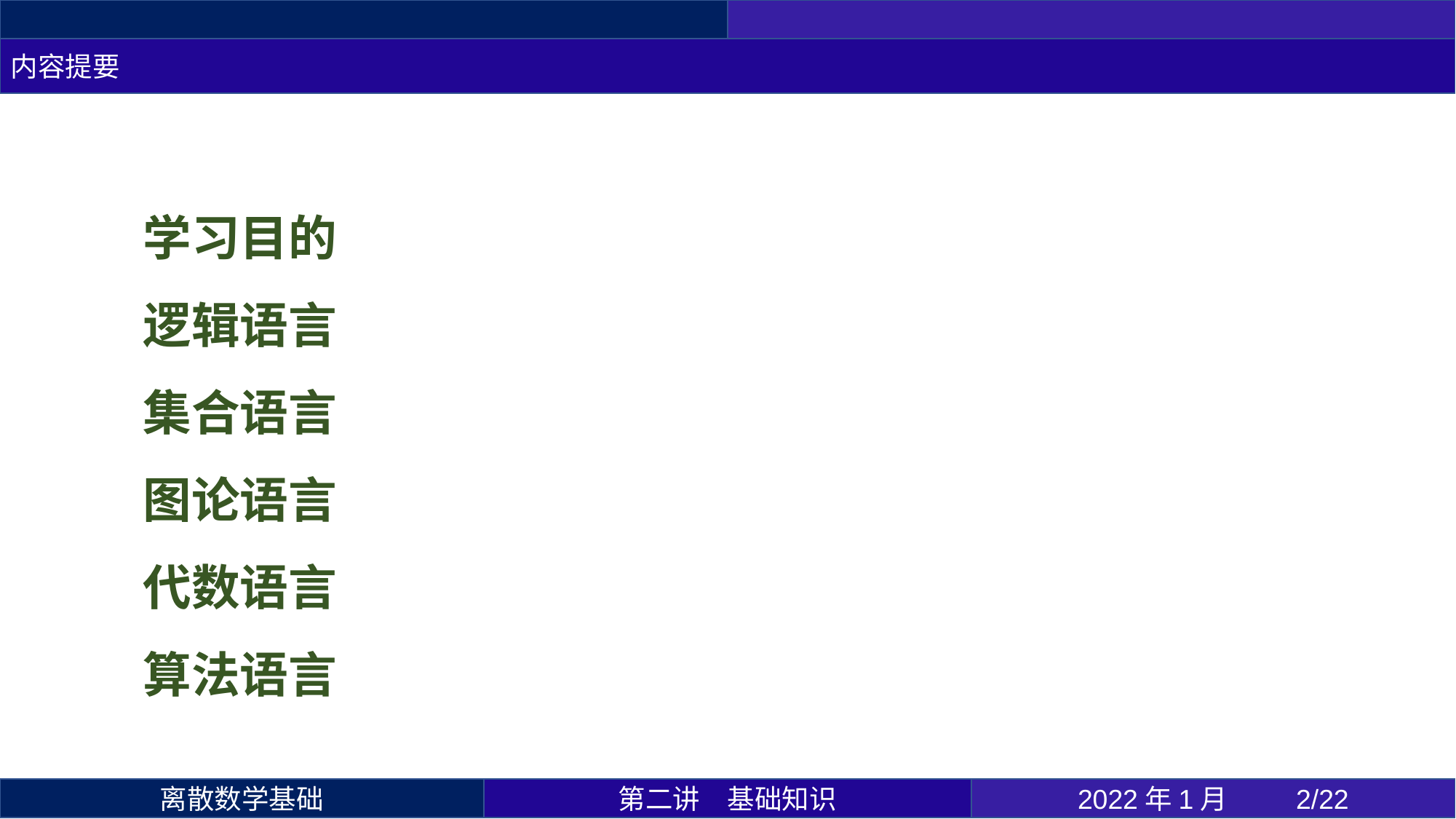

内容提要
学习目的
逻辑语言
集合语言
图论语言
代数语言
算法语言
离散数学基础
第二讲	基础知识
2022年1月 	2/22